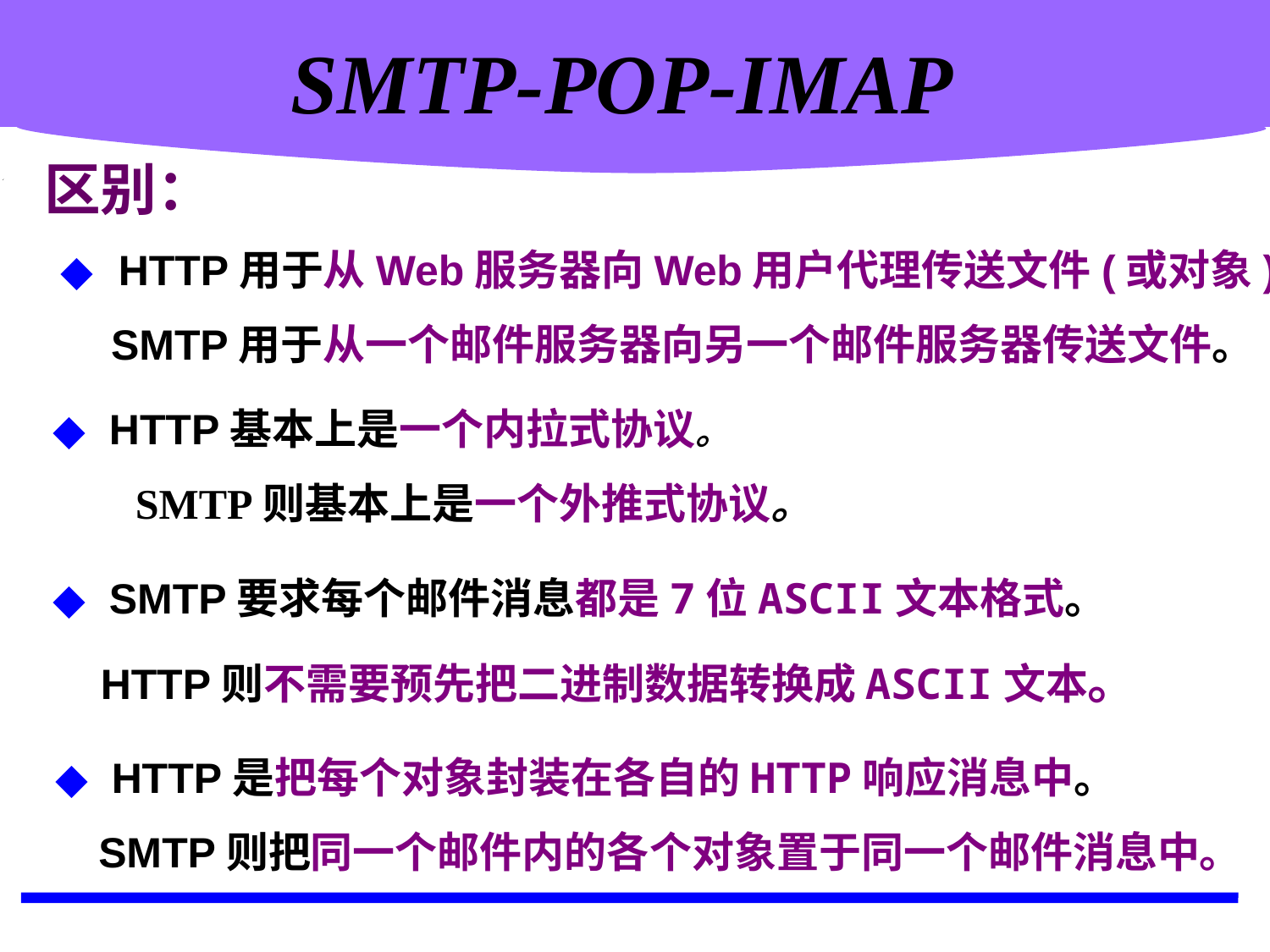

计算机网络概述
SMTP-POP-IMAP

区别：

  ◆ HTTP用于从Web服务器向Web用户代理传送文件(或对象)，
       SMTP用于从一个邮件服务器向另一个邮件服务器传送文件。
  ◆  HTTP基本上是一个内拉式协议。
    SMTP则基本上是一个外推式协议。
  ◆  SMTP要求每个邮件消息都是7位ASCII文本格式。
       HTTP则不需要预先把二进制数据转换成ASCII文本。
  ◆  HTTP是把每个对象封装在各自的HTTP响应消息中。
       SMTP则把同一个邮件内的各个对象置于同一个邮件消息中。